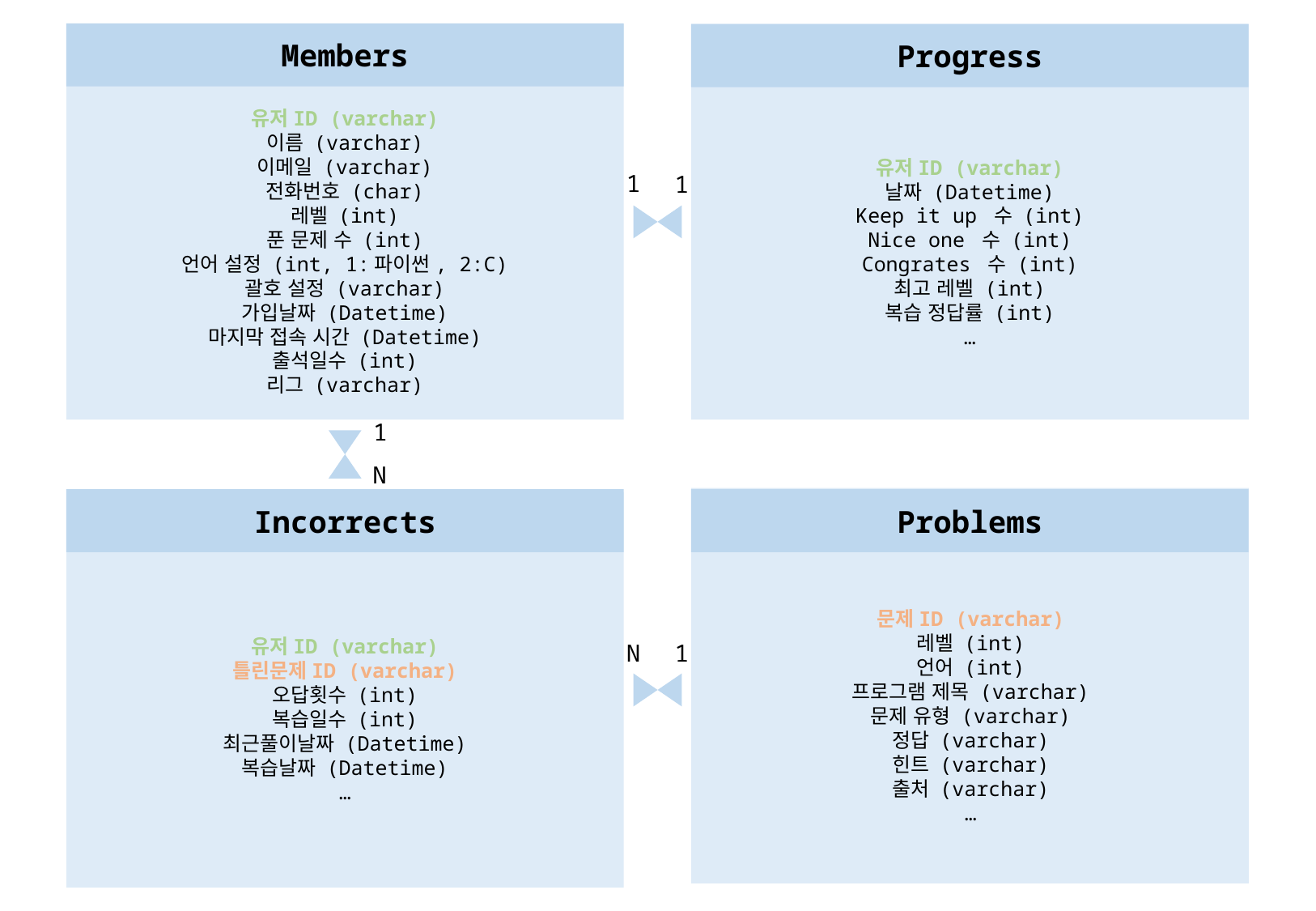

Members

Progress

유저ID (varchar)
이름 (varchar)
이메일 (varchar)
전화번호 (char)
레벨 (int)
푼 문제 수 (int)
언어 설정 (int, 1:파이썬, 2:C)
괄호 설정 (varchar)
가입날짜 (Datetime)
마지막 접속 시간 (Datetime)
출석일수 (int)
리그 (varchar)
유저ID (varchar)
날짜 (Datetime)
Keep it up 수 (int)
Nice one 수 (int)
Congrates 수 (int)
최고 레벨 (int)
복습 정답률 (int)
…
1
1

1

N

Incorrects
Problems

문제ID (varchar)
레벨 (int)
언어 (int)
프로그램 제목 (varchar)
문제 유형 (varchar)
정답 (varchar)
힌트 (varchar)
출처 (varchar)
…
유저ID (varchar)
틀린문제ID (varchar)
오답횟수 (int)
복습일수 (int)
최근풀이날짜 (Datetime)
복습날짜 (Datetime)
…
N
1